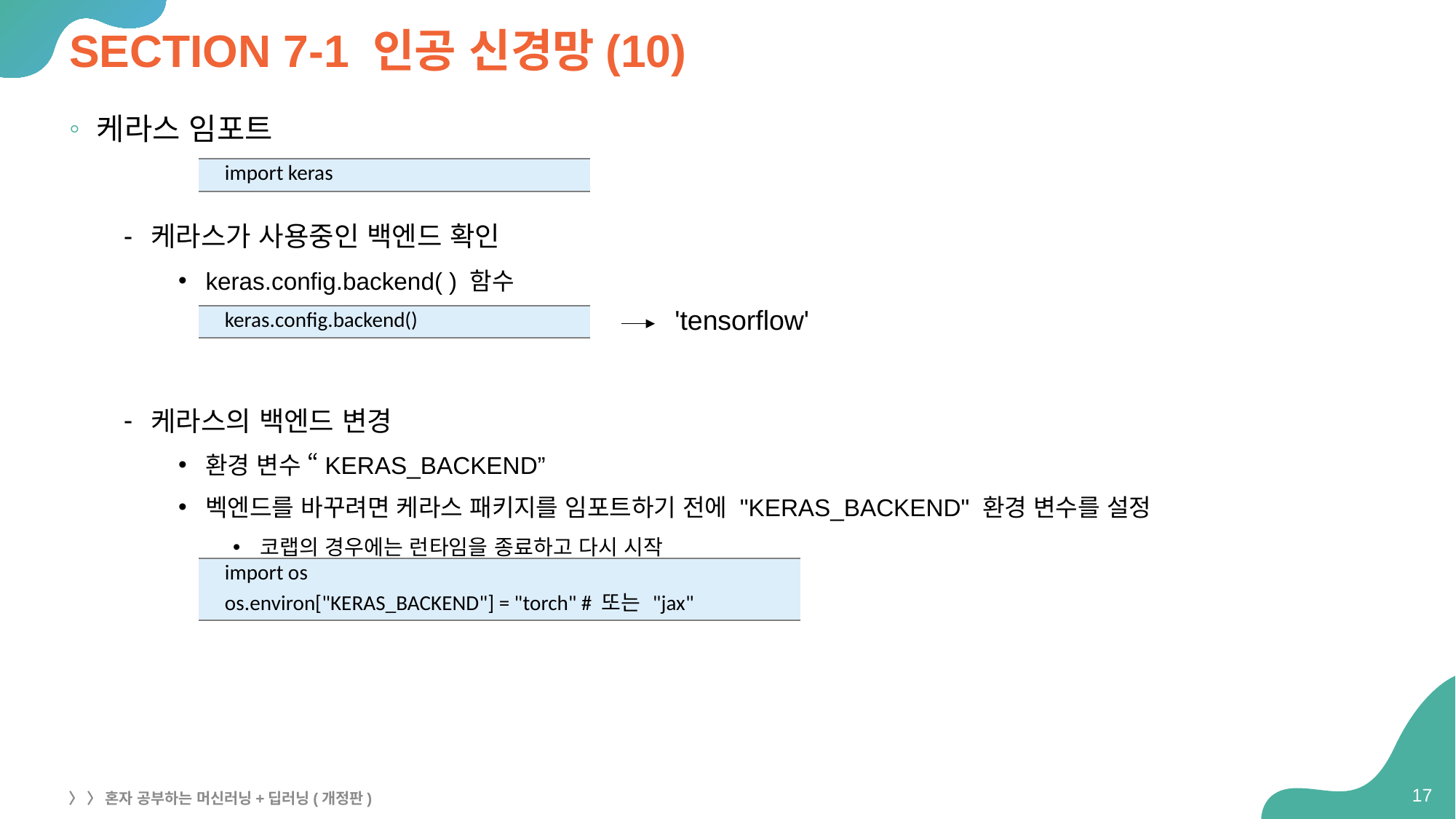

# SECTION 7-1 인공 신경망(10)
케라스 임포트

케라스가 사용중인 백엔드 확인
keras.config.backend( ) 함수

케라스의 백엔드 변경
환경 변수 “KERAS_BACKEND”
벡엔드를 바꾸려면 케라스 패키지를 임포트하기 전에 "KERAS_BACKEND" 환경 변수를 설정
코랩의 경우에는 런타임을 종료하고 다시 시작
| import keras |
| --- |
'tensorflow'
| keras.config.backend() |
| --- |
| import os os.environ["KERAS\_BACKEND"] = "torch" # 또는 "jax" |
| --- |
17
〉 〉 혼자 공부하는 머신러닝+딥러닝(개정판)